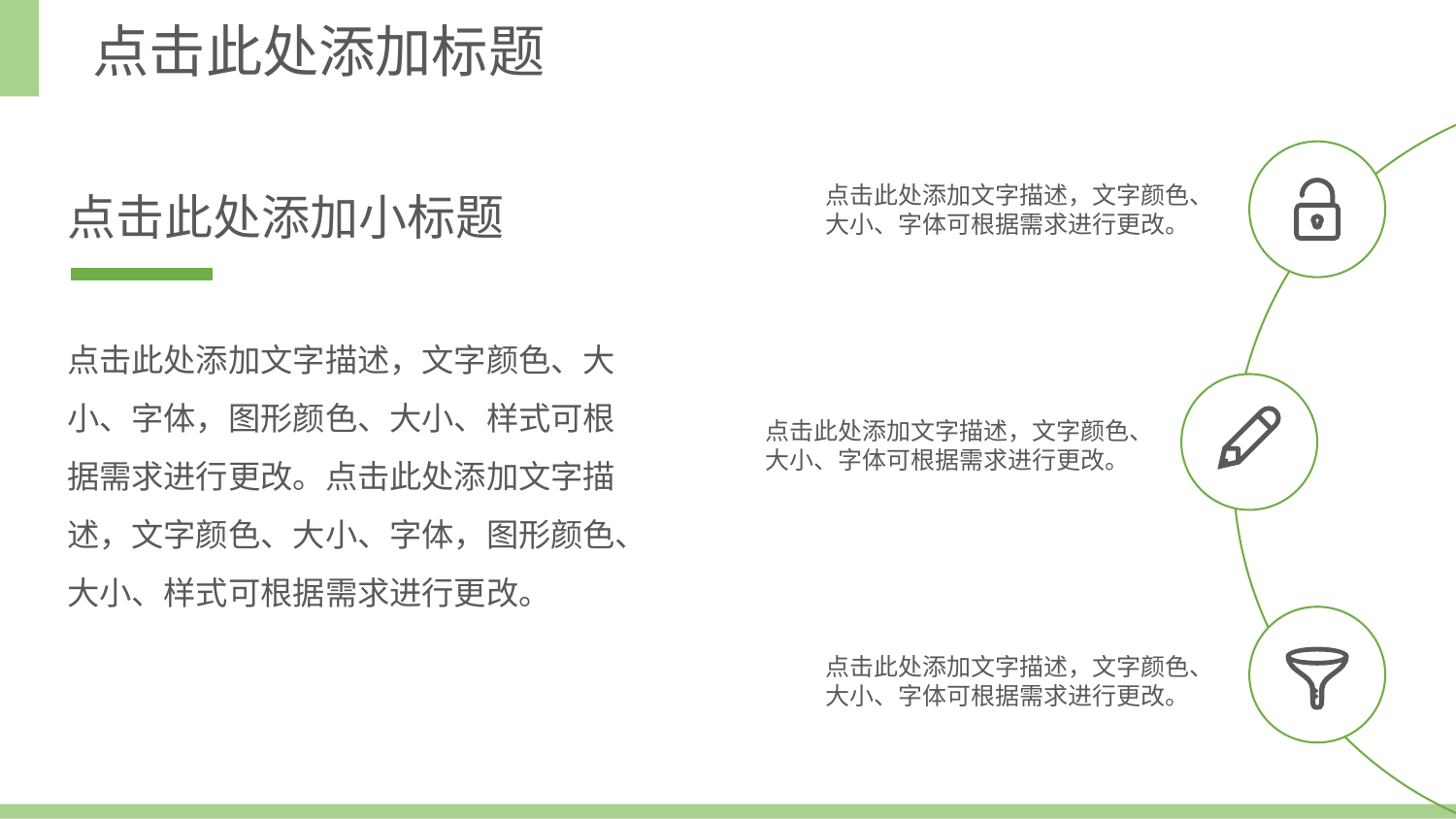

点击此处添加标题

点击此处添加文字描述，文字颜色、大小、字体可根据需求进行更改。
点击此处添加小标题
点击此处添加文字描述，文字颜色、大小、字体，图形颜色、大小、样式可根据需求进行更改。点击此处添加文字描述，文字颜色、大小、字体，图形颜色、大小、样式可根据需求进行更改。

点击此处添加文字描述，文字颜色、大小、字体可根据需求进行更改。

点击此处添加文字描述，文字颜色、大小、字体可根据需求进行更改。